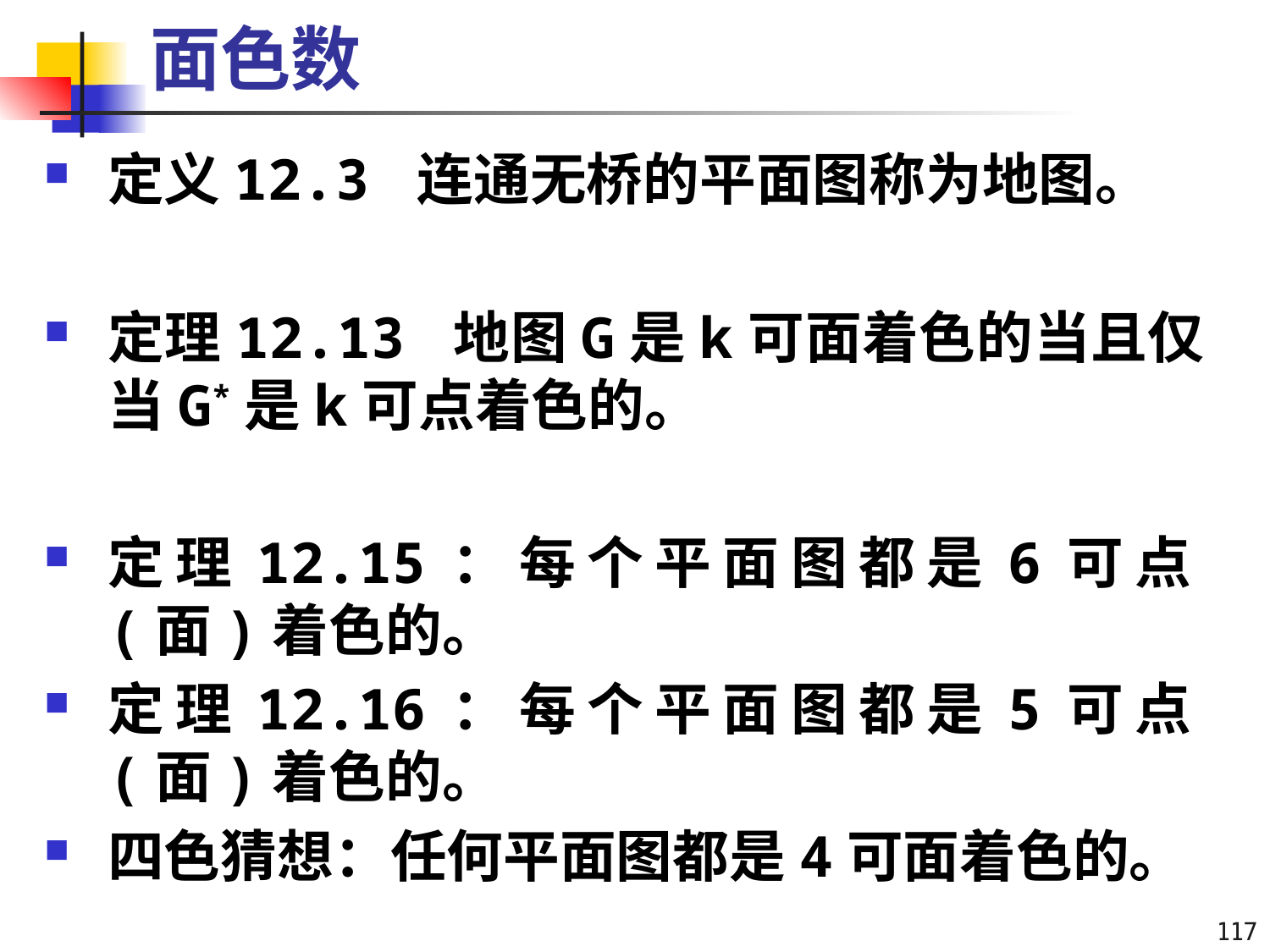

# 面色数
定义12.3 连通无桥的平面图称为地图。

定理12.13 地图G是k可面着色的当且仅当G*是k可点着色的。

定理12.15：每个平面图都是6可点(面)着色的。
定理12.16：每个平面图都是5可点(面)着色的。
四色猜想：任何平面图都是4可面着色的。
117